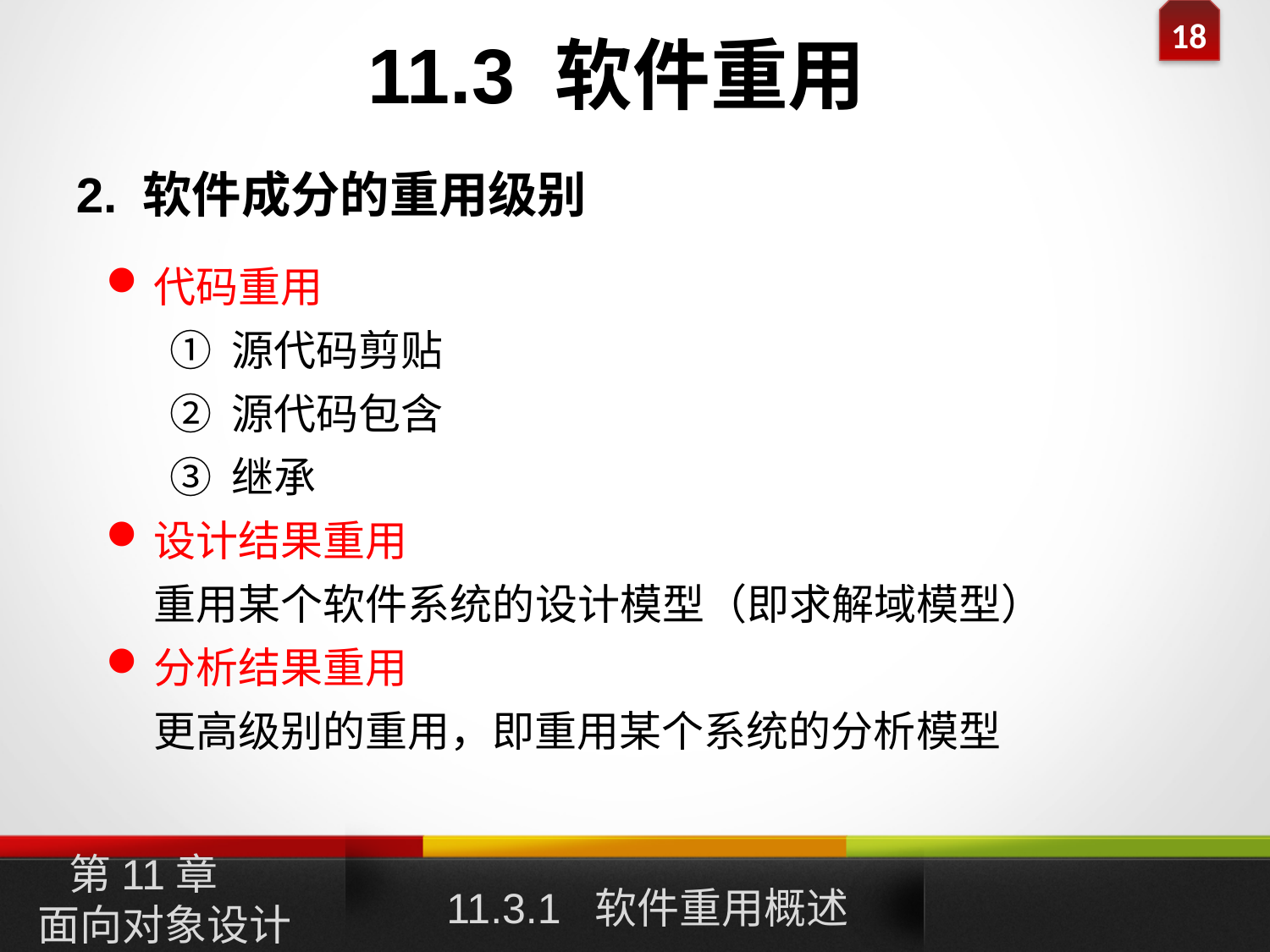

11.3 软件重用
2. 软件成分的重用级别
代码重用
① 源代码剪贴
② 源代码包含
③ 继承
设计结果重用
    重用某个软件系统的设计模型（即求解域模型）
分析结果重用
    更高级别的重用，即重用某个系统的分析模型

11.3.1  软件重用概述